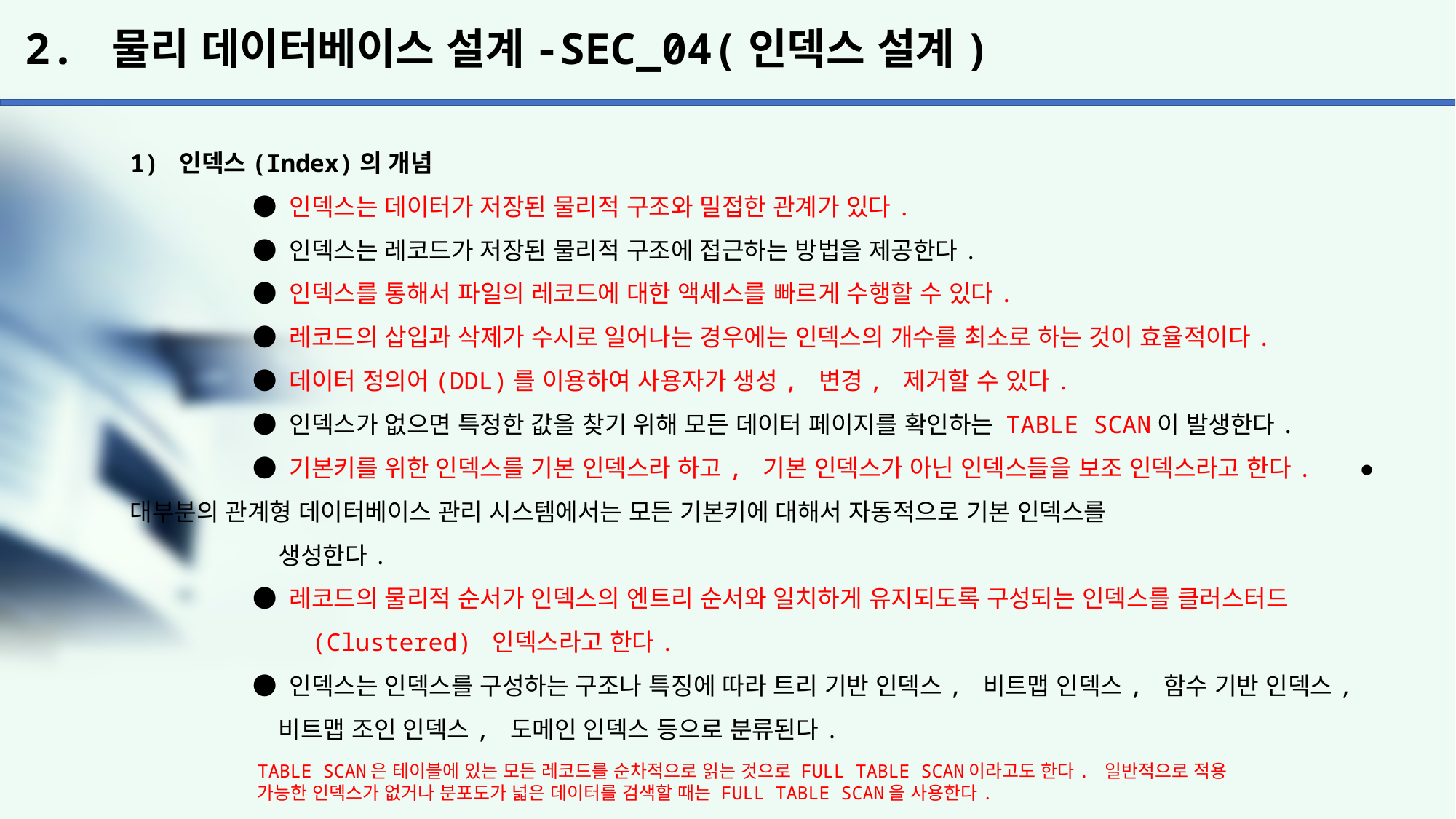

# 2. 물리 데이터베이스 설계-SEC_04(인덱스 설계)
1) 인덱스(Index)의 개념
	  ● 인덱스는 데이터가 저장된 물리적 구조와 밀접한 관계가 있다.
	  ● 인덱스는 레코드가 저장된 물리적 구조에 접근하는 방법을 제공한다.
	  ● 인덱스를 통해서 파일의 레코드에 대한 액세스를 빠르게 수행할 수 있다.
	  ● 레코드의 삽입과 삭제가 수시로 일어나는 경우에는 인덱스의 개수를 최소로 하는 것이 효율적이다.
	  ● 데이터 정의어(DDL)를 이용하여 사용자가 생성, 변경, 제거할 수 있다.
	  ● 인덱스가 없으면 특정한 값을 찾기 위해 모든 데이터 페이지를 확인하는 TABLE SCAN이 발생한다.
	  ● 기본키를 위한 인덱스를 기본 인덱스라 하고, 기본 인덱스가 아닌 인덱스들을 보조 인덱스라고 한다. 	  ● 대부분의 관계형 데이터베이스 관리 시스템에서는 모든 기본키에 대해서 자동적으로 기본 인덱스를
	     생성한다.
	  ● 레코드의 물리적 순서가 인덱스의 엔트리 순서와 일치하게 유지되도록 구성되는 인덱스를 클러스터드
	     (Clustered) 인덱스라고 한다.
	  ● 인덱스는 인덱스를 구성하는 구조나 특징에 따라 트리 기반 인덱스, 비트맵 인덱스, 함수 기반 인덱스,
	     비트맵 조인 인덱스, 도메인 인덱스 등으로 분류된다.
TABLE SCAN은 테이블에 있는 모든 레코드를 순차적으로 읽는 것으로 FULL TABLE SCAN이라고도 한다. 일반적으로 적용 가능한 인덱스가 없거나 분포도가 넓은 데이터를 검색할 때는 FULL TABLE SCAN을 사용한다.